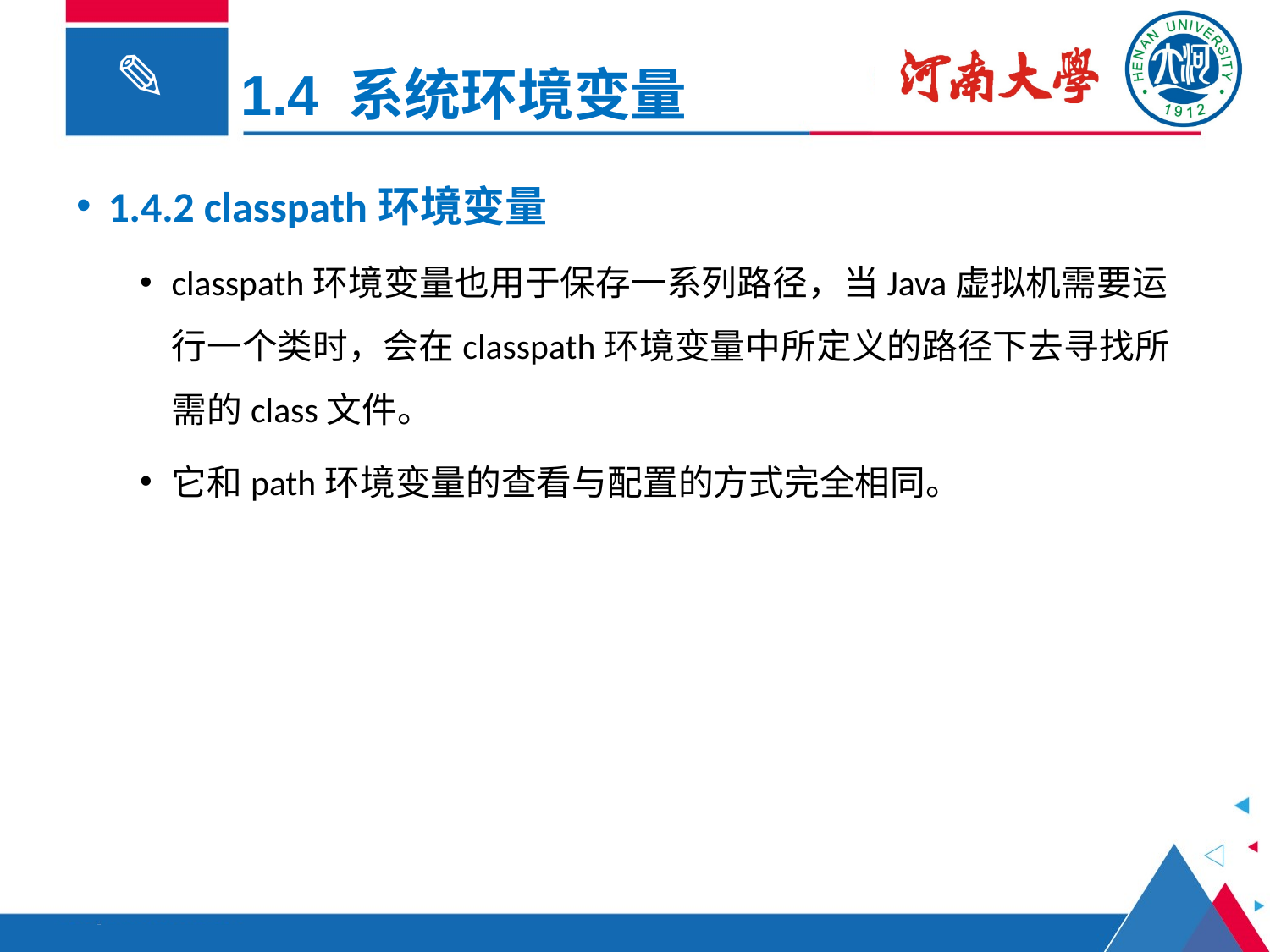

1.4 系统环境变量
1.4.2 classpath环境变量
classpath环境变量也用于保存一系列路径，当Java虚拟机需要运行一个类时，会在classpath环境变量中所定义的路径下去寻找所需的class文件。
它和path环境变量的查看与配置的方式完全相同。